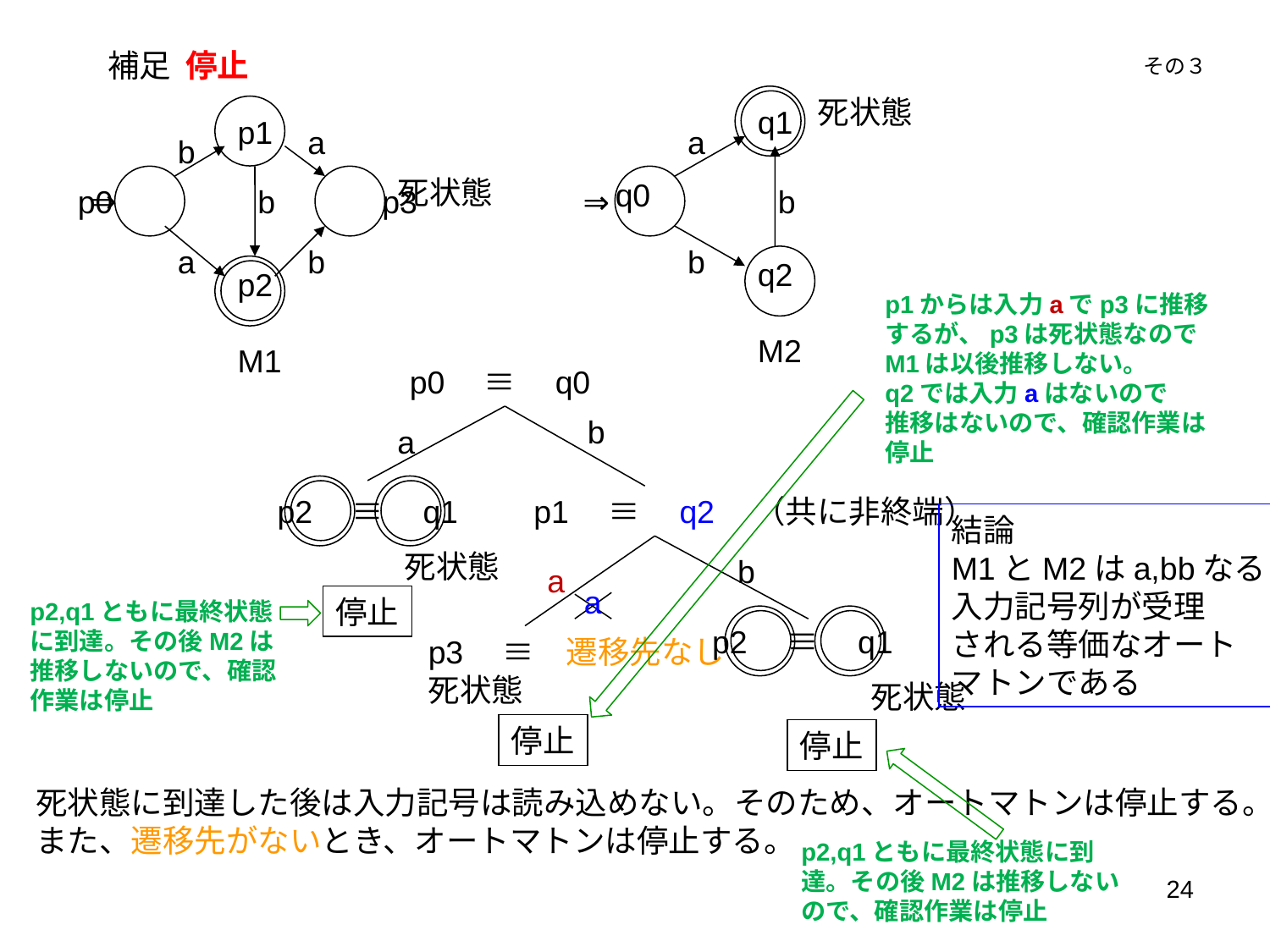

補足  停止
その３

死状態

q1

q2

M2
p1

p2

M1
a
a
b

死状態

q0
⇒
p0　　　　　　　　p3
b
⇒
b

a
b
b

p1からは入力aでp3に推移
するが、p3は死状態なので
M1は以後推移しない。
q2では入力aはないので
推移はないので、確認作業は
停止
p0　≡　q0

b
a

p2　≡　q1

　　　　死状態

p1　≡　q2　（共に非終端）
結論
M1とM2はa,bbなる
入力記号列が受理
される等価なオート
マトンである

b
a
a
停止
p2,q1ともに最終状態
に到達。その後M2は
推移しないので、確認
作業は停止

p2　≡　q1

　　　　　死状態
p3　≡　遷移先なし
死状態
停止
停止
死状態に到達した後は入力記号は読み込めない。そのため、オートマトンは停止する。
また、遷移先がないとき、オートマトンは停止する。

p2,q1ともに最終状態に到達。その後M2は推移しないので、確認作業は停止
24